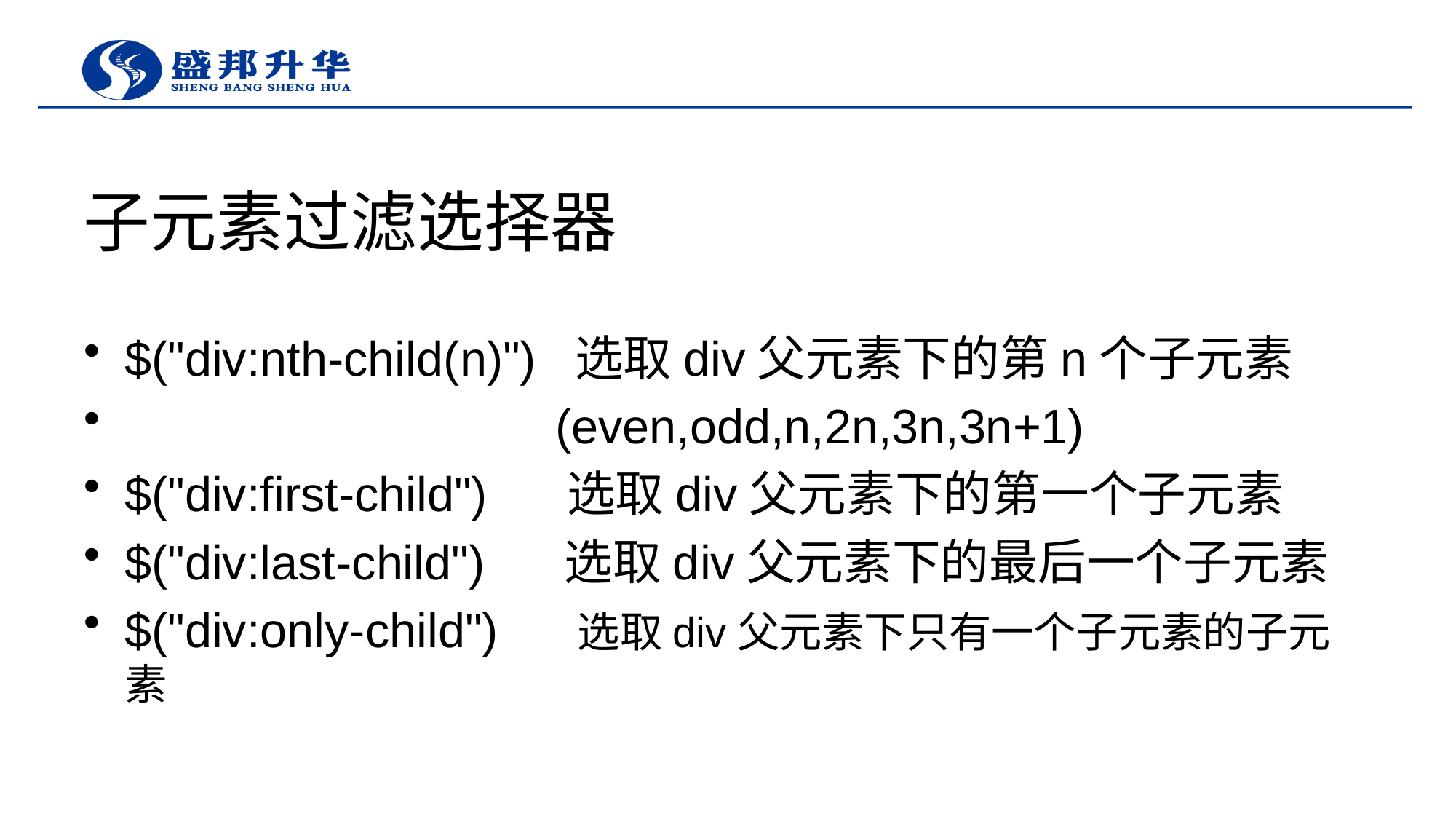

# 子元素过滤选择器
$("div:nth-child(n)")  选取div父元素下的第n个子元素
                                (even,odd,n,2n,3n,3n+1)
$("div:first-child")     选取div父元素下的第一个子元素
$("div:last-child")     选取div父元素下的最后一个子元素
$("div:only-child")     选取div父元素下只有一个子元素的子元素